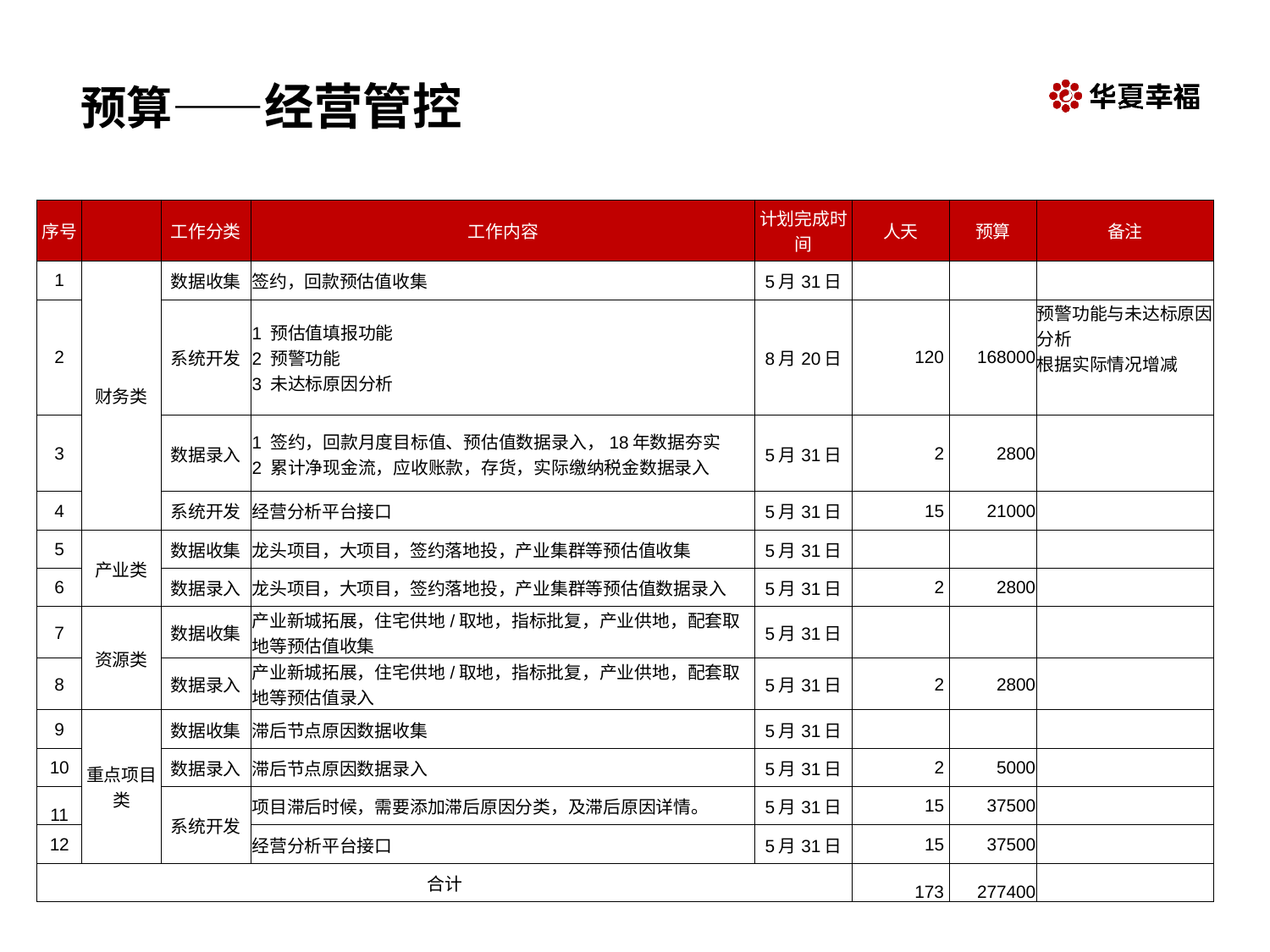

# 预算——经营管控
| 序号 |  | 工作分类 | 工作内容 | 计划完成时间 | 人天 | 预算 | 备注 |
| --- | --- | --- | --- | --- | --- | --- | --- |
| 1 | 财务类 | 数据收集 | 签约，回款预估值收集 | 5月31日 |  |  |  |
| 2 |  | 系统开发 | 1 预估值填报功能 2 预警功能 3 未达标原因分析 | 8月20日 | 120 | 168000 | 预警功能与未达标原因分析 根据实际情况增减 |
| 3 |  | 数据录入 | 1 签约，回款月度目标值、预估值数据录入，18年数据夯实 2 累计净现金流，应收账款，存货，实际缴纳税金数据录入 | 5月31日 | 2 | 2800 |  |
| 4 |  | 系统开发 | 经营分析平台接口 | 5月31日 | 15 | 21000 |  |
| 5 | 产业类 | 数据收集 | 龙头项目，大项目，签约落地投，产业集群等预估值收集 | 5月31日 |  |  |  |
| 6 |  | 数据录入 | 龙头项目，大项目，签约落地投，产业集群等预估值数据录入 | 5月31日 | 2 | 2800 |  |
| 7 | 资源类 | 数据收集 | 产业新城拓展，住宅供地/取地，指标批复，产业供地，配套取地等预估值收集 | 5月31日 |  |  |  |
| 8 |  | 数据录入 | 产业新城拓展，住宅供地/取地，指标批复，产业供地，配套取地等预估值录入 | 5月31日 | 2 | 2800 |  |
| 9 | 重点项目类 | 数据收集 | 滞后节点原因数据收集 | 5月31日 |  |  |  |
| 10 |  | 数据录入 | 滞后节点原因数据录入 | 5月31日 | 2 | 5000 |  |
| 11 |  | 系统开发 | 项目滞后时候，需要添加滞后原因分类，及滞后原因详情。 | 5月31日 | 15 | 37500 |  |
| 12 |  |  | 经营分析平台接口 | 5月31日 | 15 | 37500 |  |
| 合计 |  |  |  |  | 173 | 277400 |  |